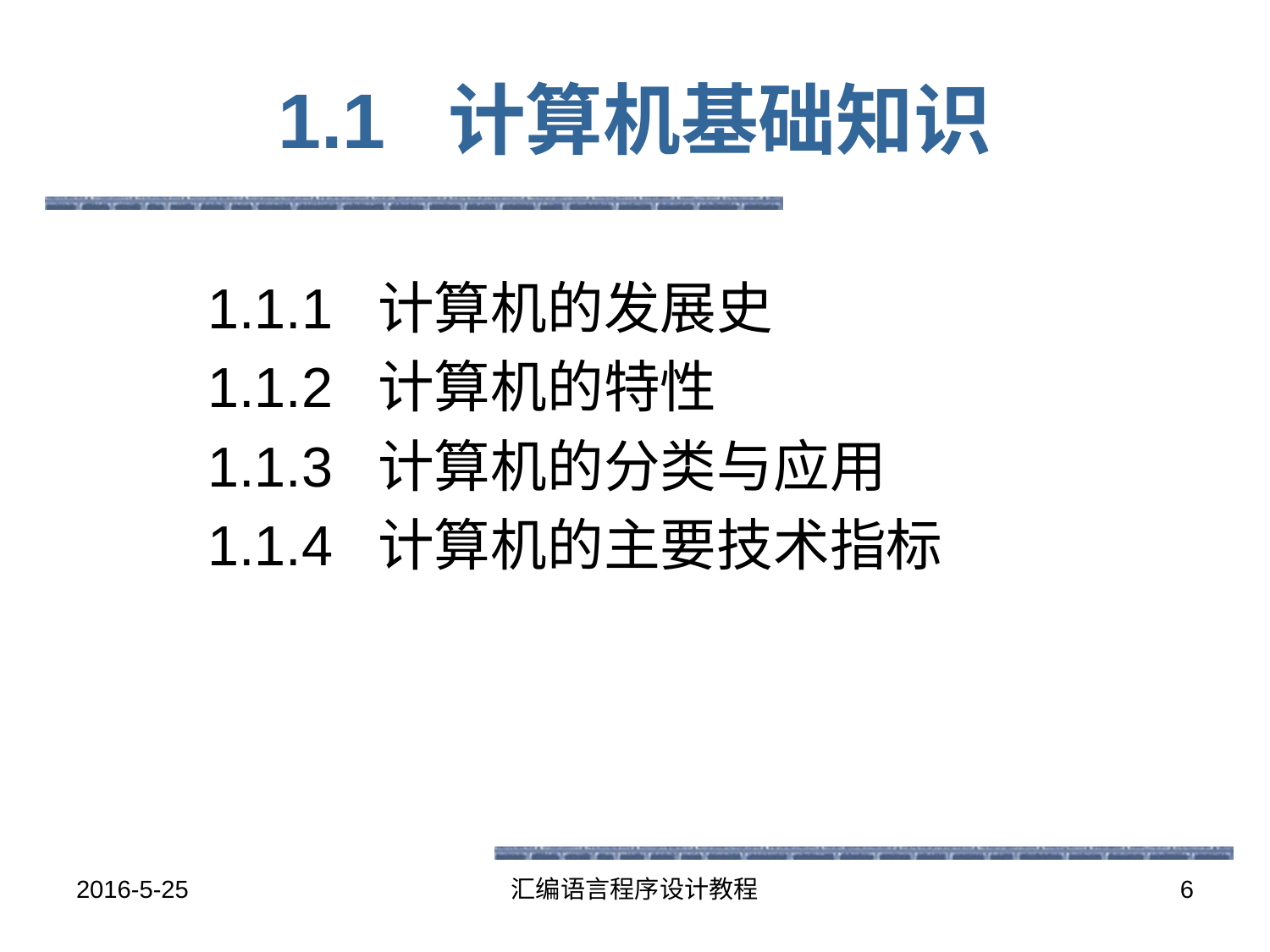

# 1.1  计算机基础知识
1.1.1  计算机的发展史
1.1.2  计算机的特性
1.1.3  计算机的分类与应用
1.1.4  计算机的主要技术指标
2016-5-25
汇编语言程序设计教程
6